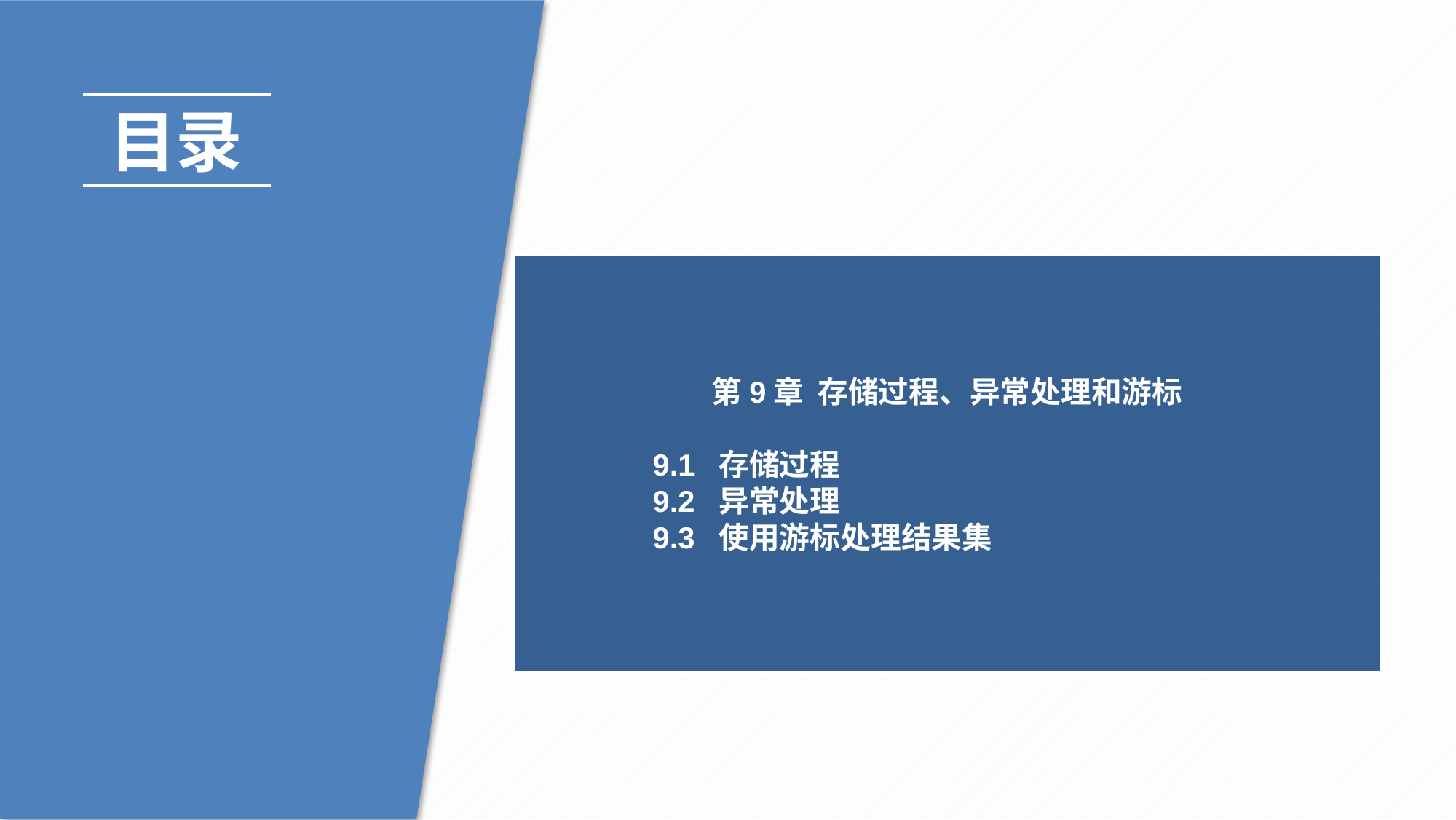

目录
第9章  存储过程、异常处理和游标

9.1  存储过程
9.2  异常处理
9.3  使用游标处理结果集